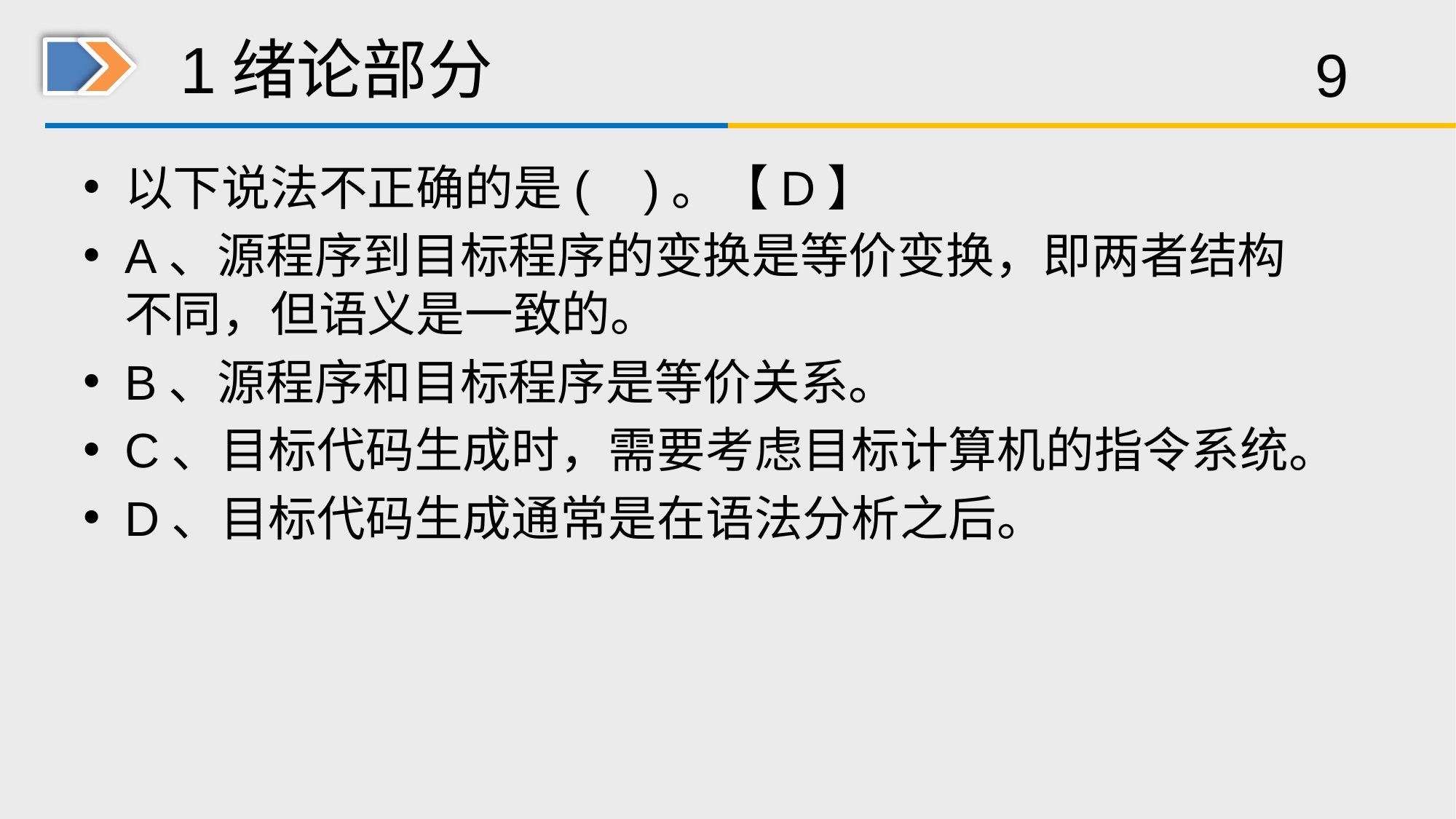

# 1绪论部分
9
以下说法不正确的是(    )。【D】
A、源程序到目标程序的变换是等价变换，即两者结构不同，但语义是一致的。
B、源程序和目标程序是等价关系。
C、目标代码生成时，需要考虑目标计算机的指令系统。
D、目标代码生成通常是在语法分析之后。